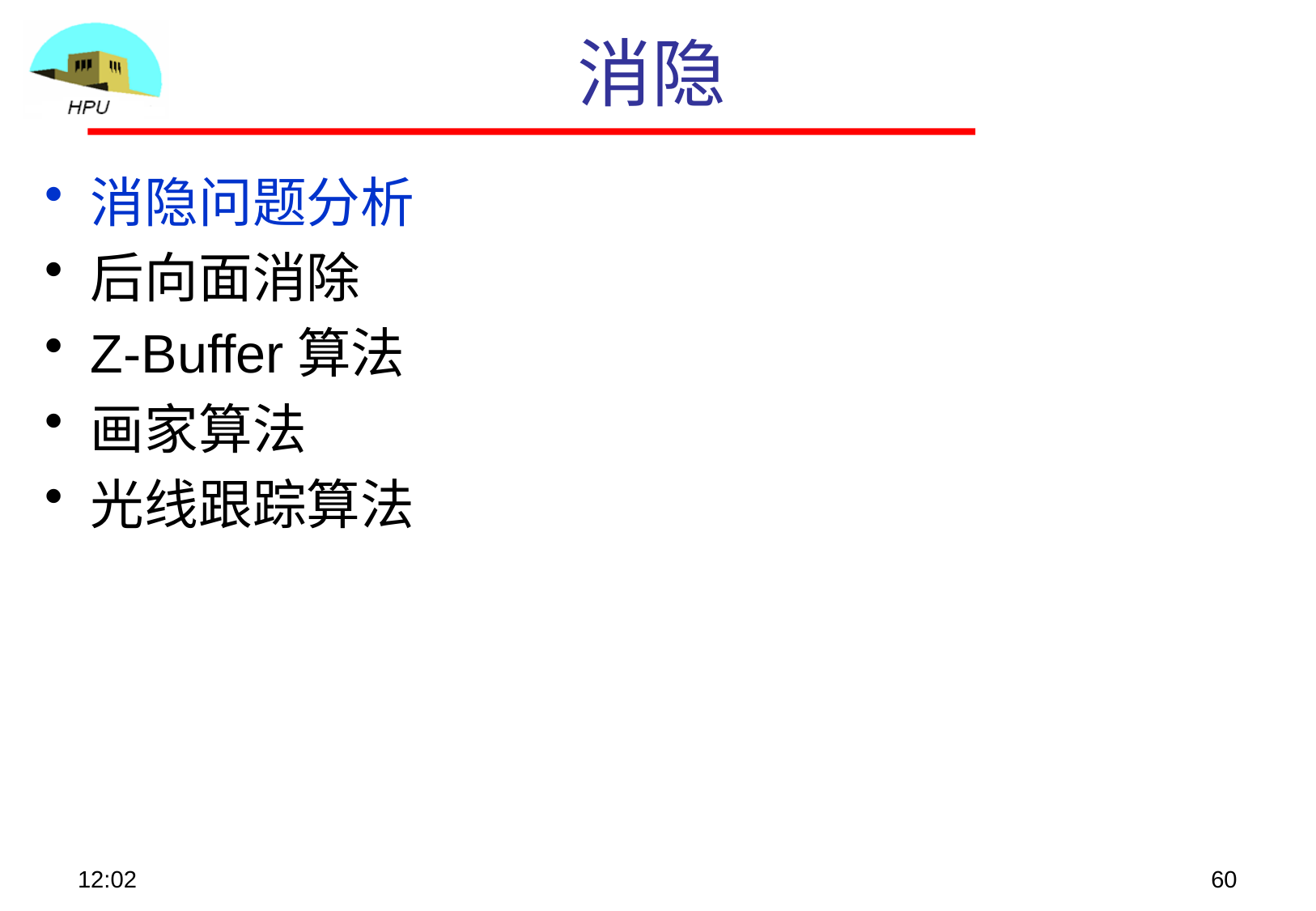

# 消隐
消隐问题分析
后向面消除
Z-Buffer算法
画家算法
光线跟踪算法
12:02
60